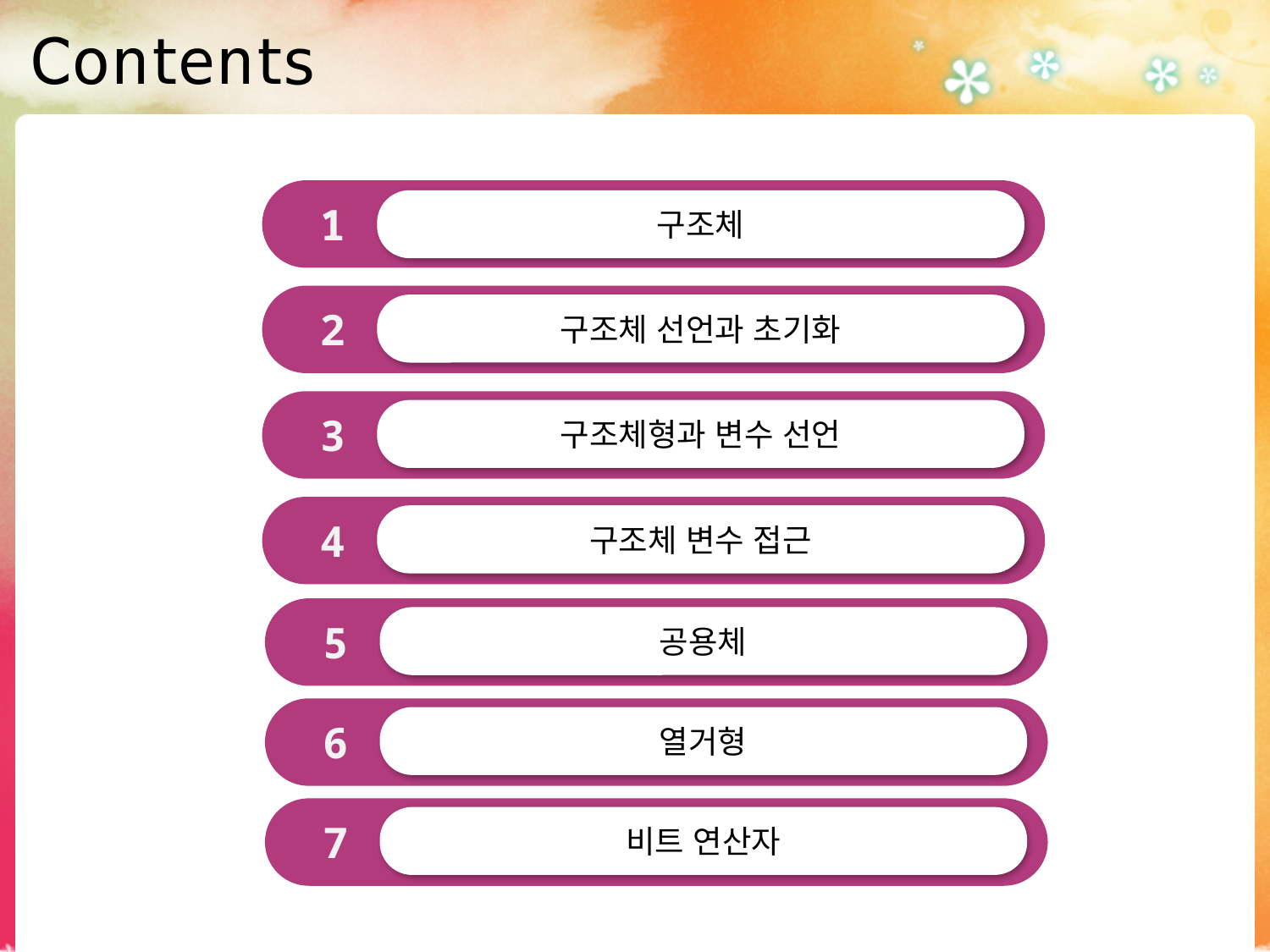

# Contents

구조체
1

구조체 선언과 초기화
2

구조체형과 변수 선언
3

구조체 변수 접근
4

공용체
5

열거형
6

비트 연산자
7